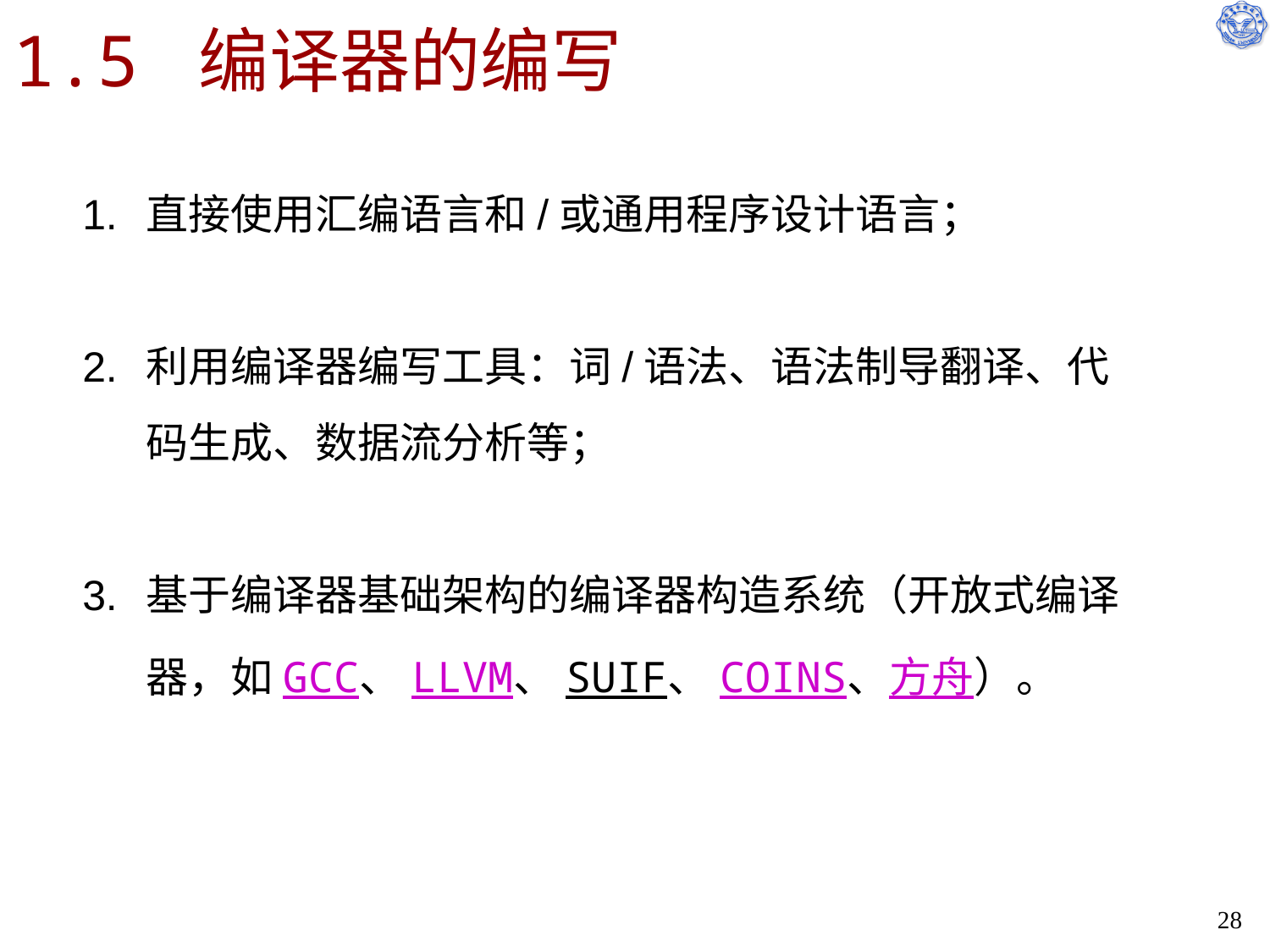

# 1.5 编译器的编写
直接使用汇编语言和/或通用程序设计语言；

利用编译器编写工具：词/语法、语法制导翻译、代码生成、数据流分析等；

基于编译器基础架构的编译器构造系统（开放式编译器，如GCC、LLVM、SUIF、COINS、方舟）。
28